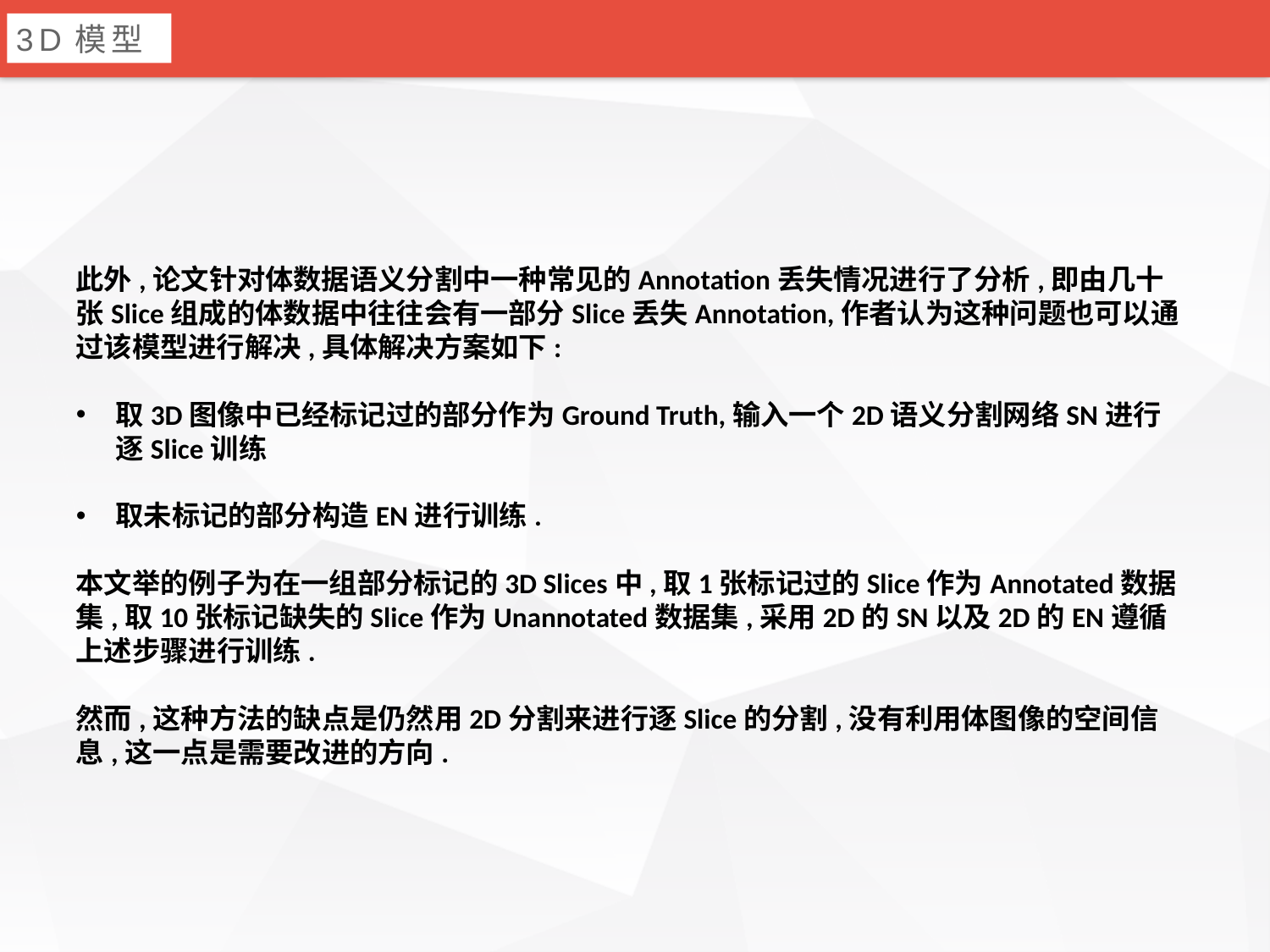

3D模型

此外,论文针对体数据语义分割中一种常见的Annotation丢失情况进行了分析,即由几十张Slice组成的体数据中往往会有一部分Slice丢失Annotation,作者认为这种问题也可以通过该模型进行解决,具体解决方案如下:

取3D图像中已经标记过的部分作为Ground Truth,输入一个2D语义分割网络SN进行逐Slice训练

取未标记的部分构造EN进行训练.

本文举的例子为在一组部分标记的3D Slices中,取1张标记过的Slice作为Annotated数据集,取10张标记缺失的Slice作为Unannotated数据集,采用2D的SN以及2D的EN遵循上述步骤进行训练.

然而,这种方法的缺点是仍然用2D分割来进行逐Slice的分割,没有利用体图像的空间信息,这一点是需要改进的方向.